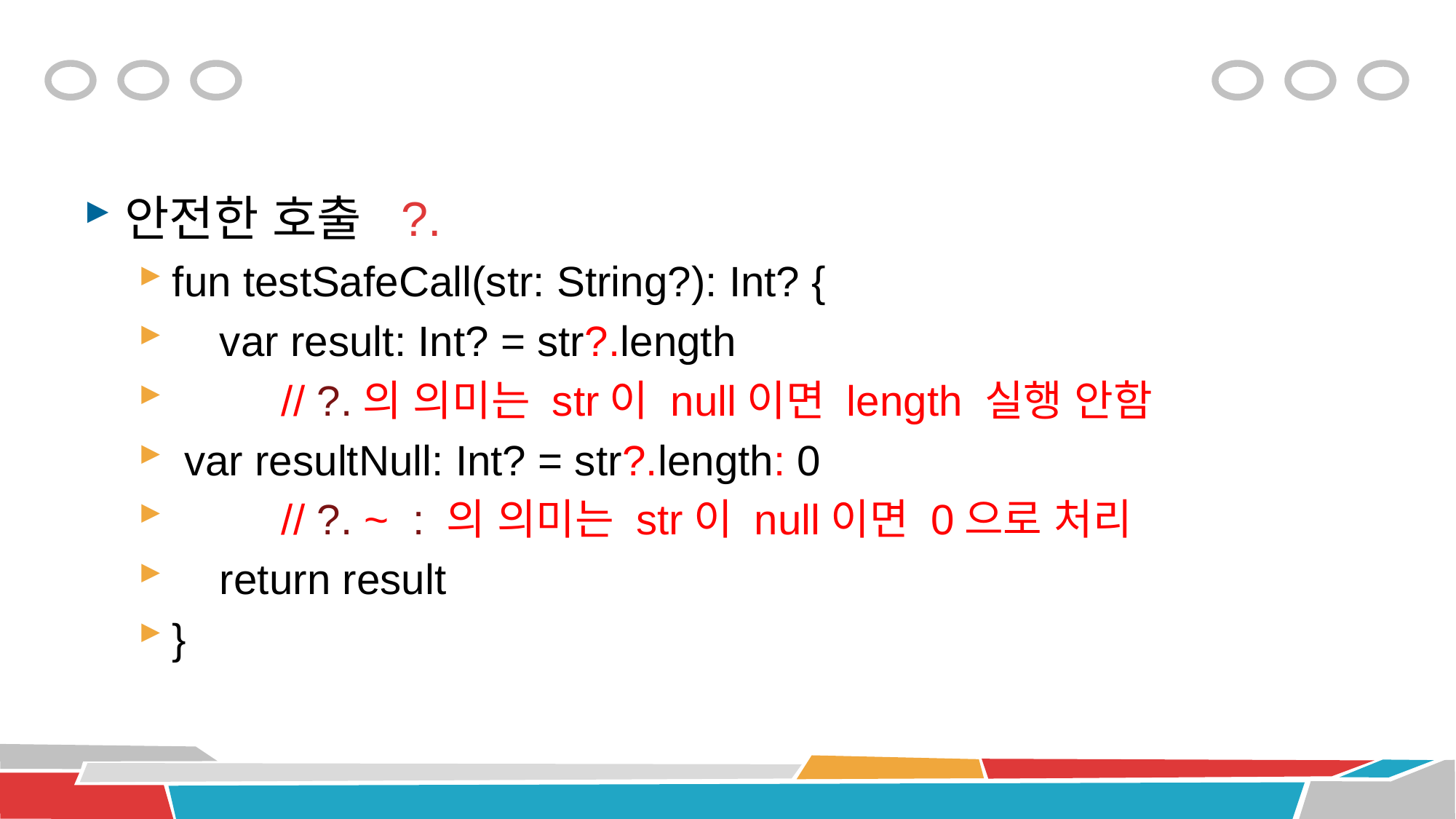

#
안전한 호출  ?.
fun testSafeCall(str: String?): Int? {
    var result: Int? = str?.length
    	// ?.의 의미는 str이 null이면 length 실행 안함
 var resultNull: Int? = str?.length: 0
    	// ?. ~  : 의 의미는 str이 null이면 0으로 처리
    return result
}